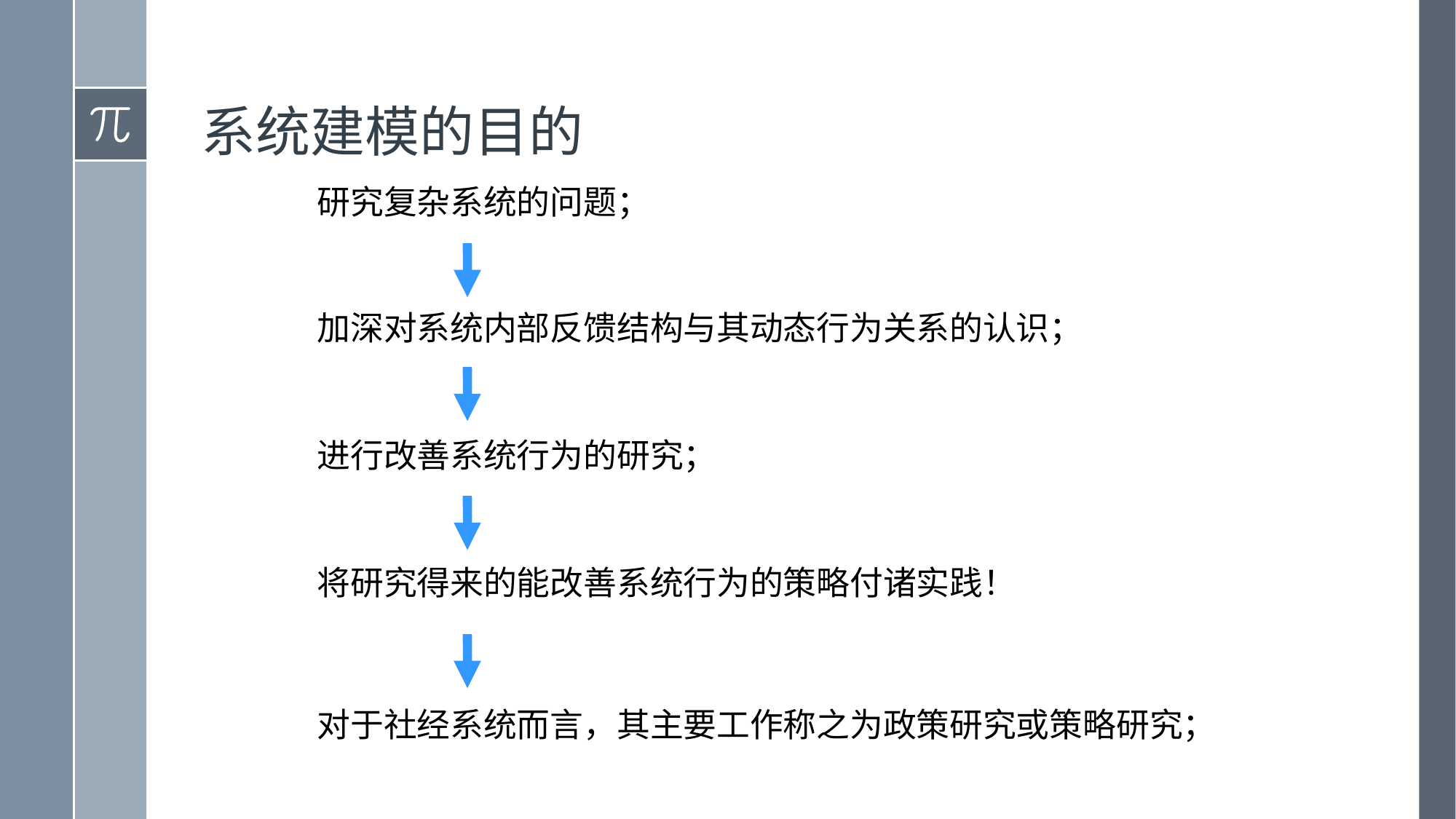

# 系统建模的目的
研究复杂系统的问题；

加深对系统内部反馈结构与其动态行为关系的认识；

进行改善系统行为的研究；

将研究得来的能改善系统行为的策略付诸实践！

对于社经系统而言，其主要工作称之为政策研究或策略研究；